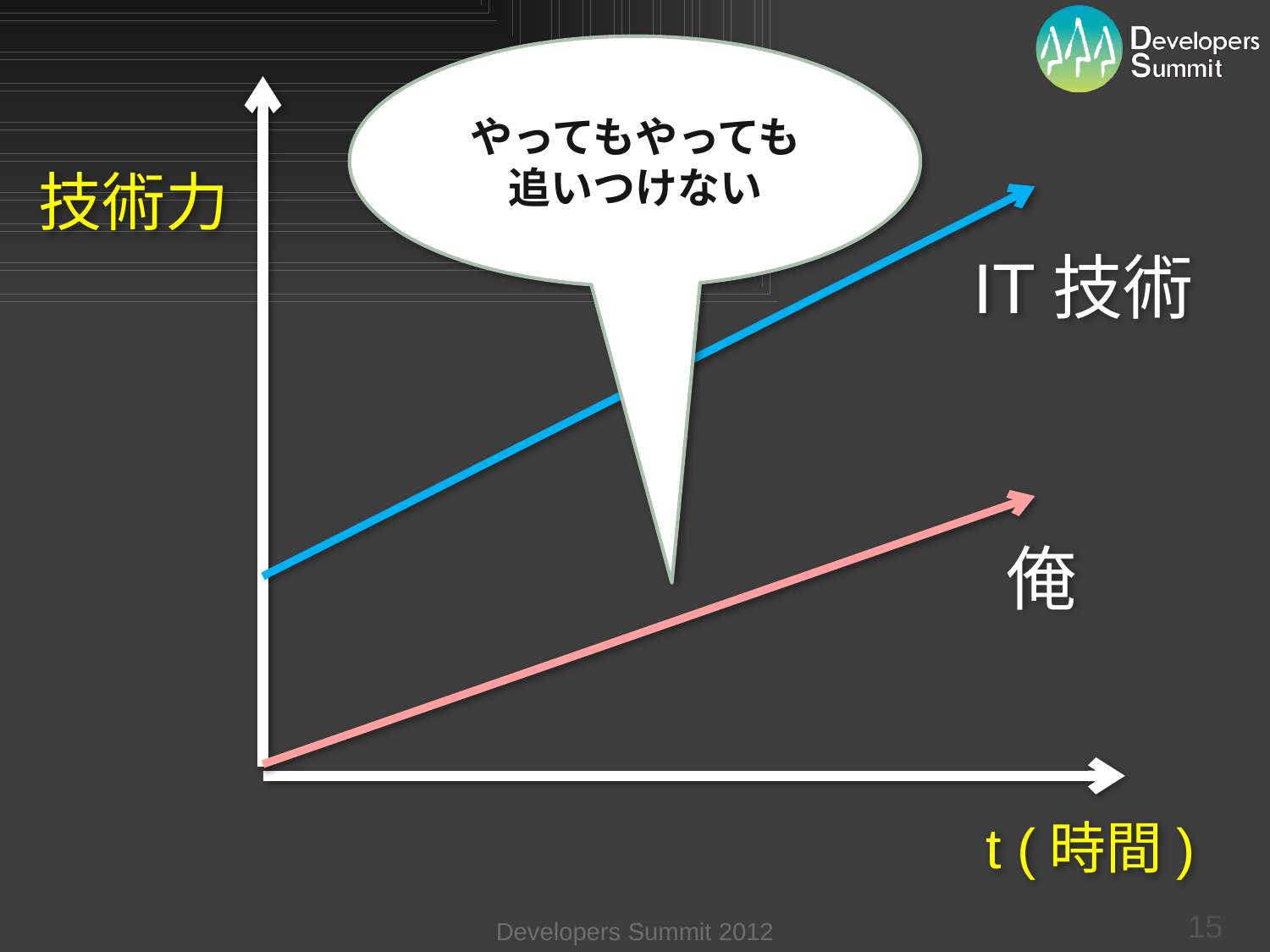

やってもやっても
追いつけない
技術力
IT技術
俺
t (時間)
15